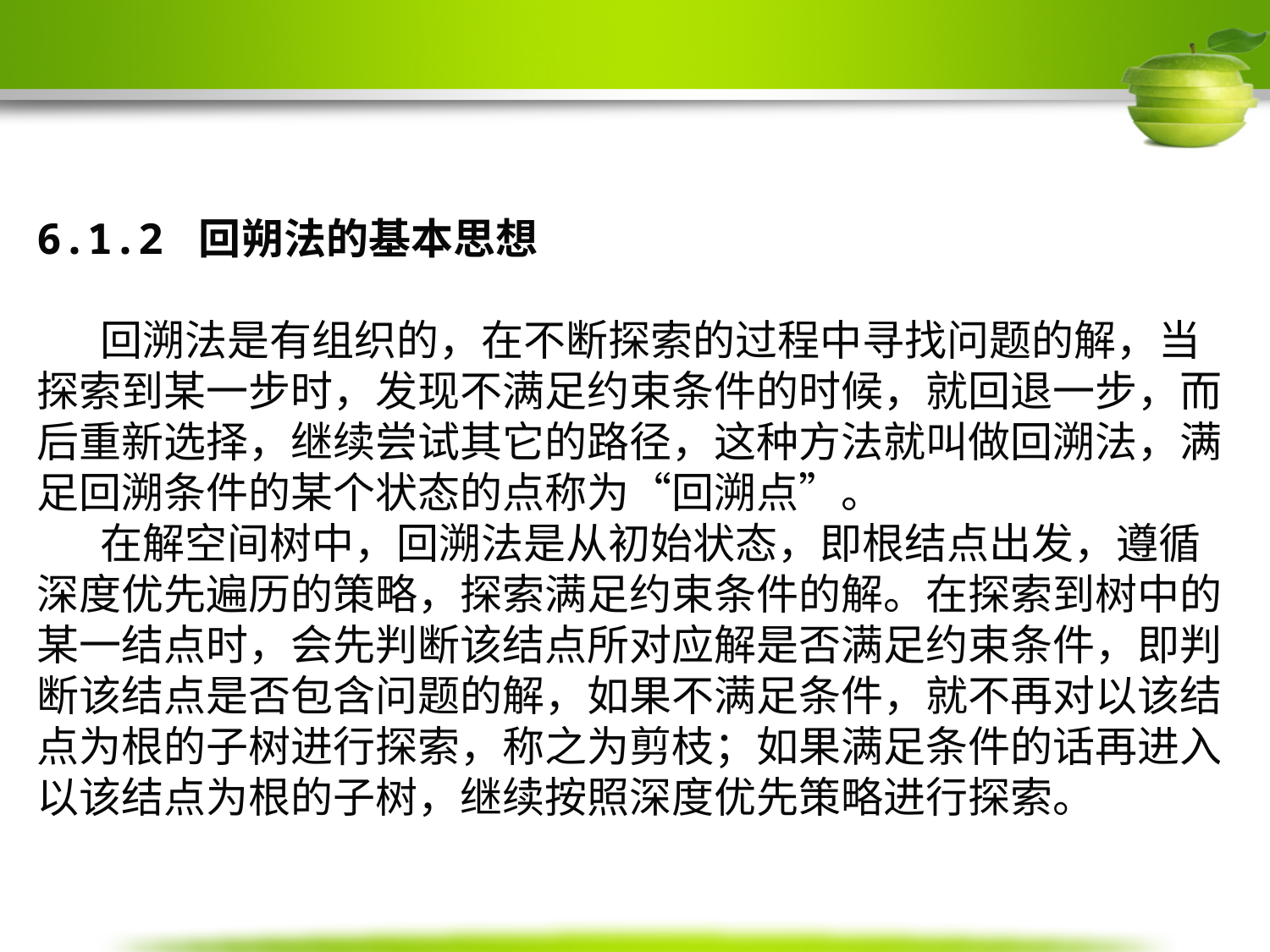

6.1.2 回朔法的基本思想

回溯法是有组织的，在不断探索的过程中寻找问题的解，当探索到某一步时，发现不满足约束条件的时候，就回退一步，而后重新选择，继续尝试其它的路径，这种方法就叫做回溯法，满足回溯条件的某个状态的点称为“回溯点”。
在解空间树中，回溯法是从初始状态，即根结点出发，遵循深度优先遍历的策略，探索满足约束条件的解。在探索到树中的某一结点时，会先判断该结点所对应解是否满足约束条件，即判断该结点是否包含问题的解，如果不满足条件，就不再对以该结点为根的子树进行探索，称之为剪枝；如果满足条件的话再进入以该结点为根的子树，继续按照深度优先策略进行探索。